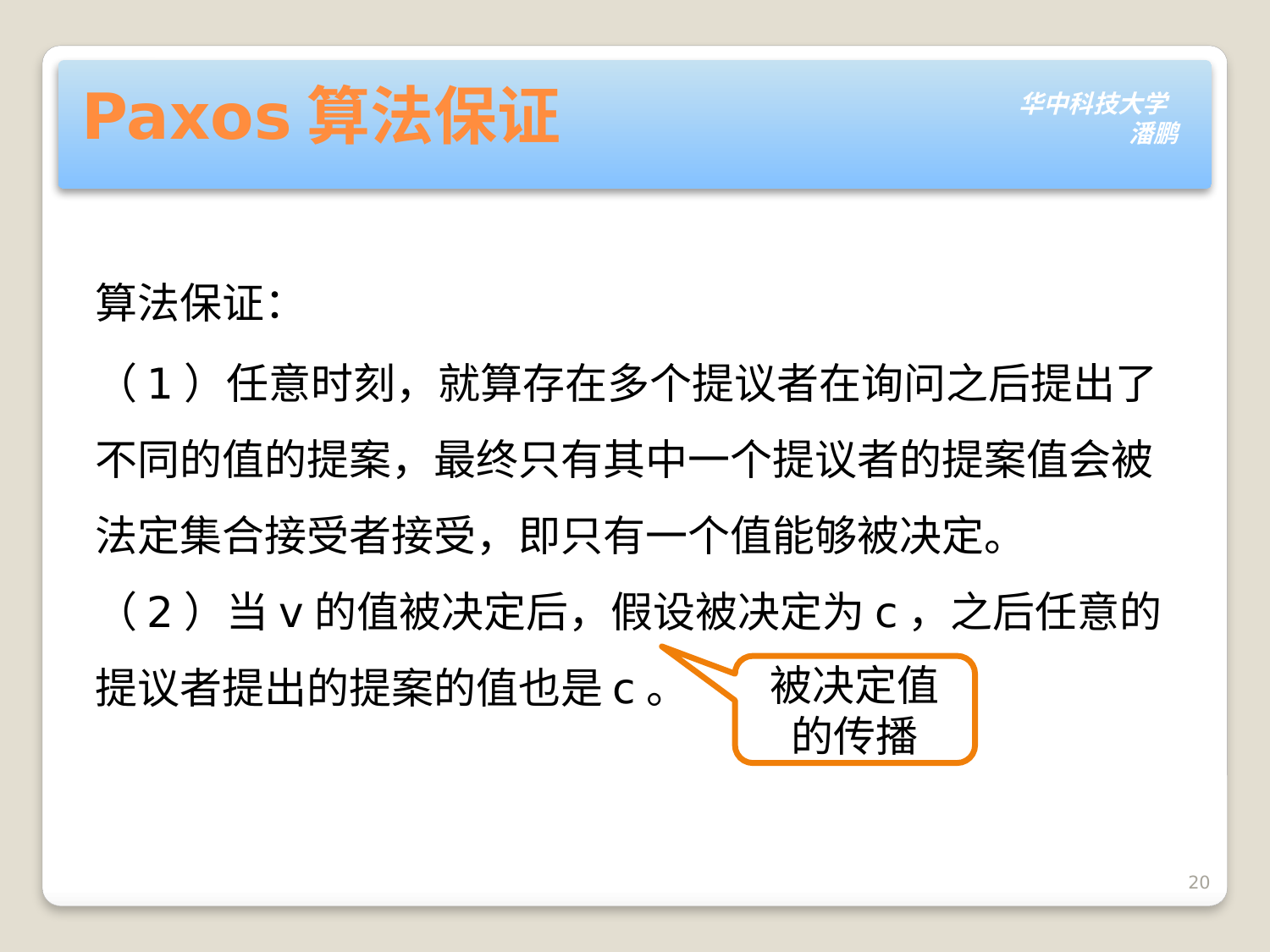

# Paxos算法保证
算法保证：
（1）任意时刻，就算存在多个提议者在询问之后提出了不同的值的提案，最终只有其中一个提议者的提案值会被法定集合接受者接受，即只有一个值能够被决定。
（2）当v的值被决定后，假设被决定为c，之后任意的提议者提出的提案的值也是c。
被决定值的传播
20